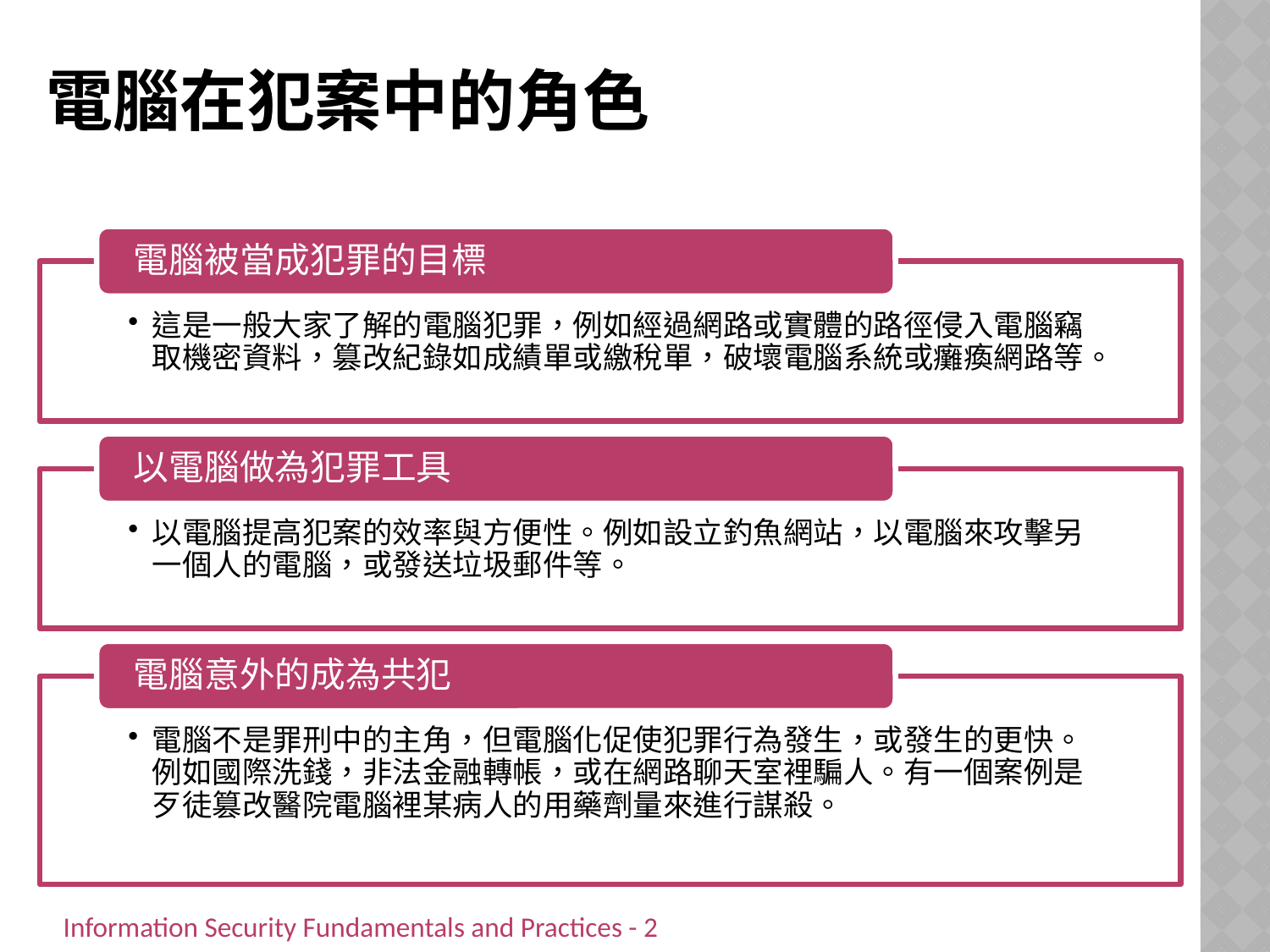

# 電腦在犯案中的角色
這是一般大家了解的電腦犯罪，例如經過網路或實體的路徑侵入電腦竊取機密資料，篡改紀錄如成績單或繳稅單，破壞電腦系統或癱瘓網路等。
電腦被當成犯罪的目標
以電腦提高犯案的效率與方便性。例如設立釣魚網站，以電腦來攻擊另一個人的電腦，或發送垃圾郵件等。
以電腦做為犯罪工具
電腦不是罪刑中的主角，但電腦化促使犯罪行為發生，或發生的更快。例如國際洗錢，非法金融轉帳，或在網路聊天室裡騙人。有一個案例是歹徒篡改醫院電腦裡某病人的用藥劑量來進行謀殺。
電腦意外的成為共犯